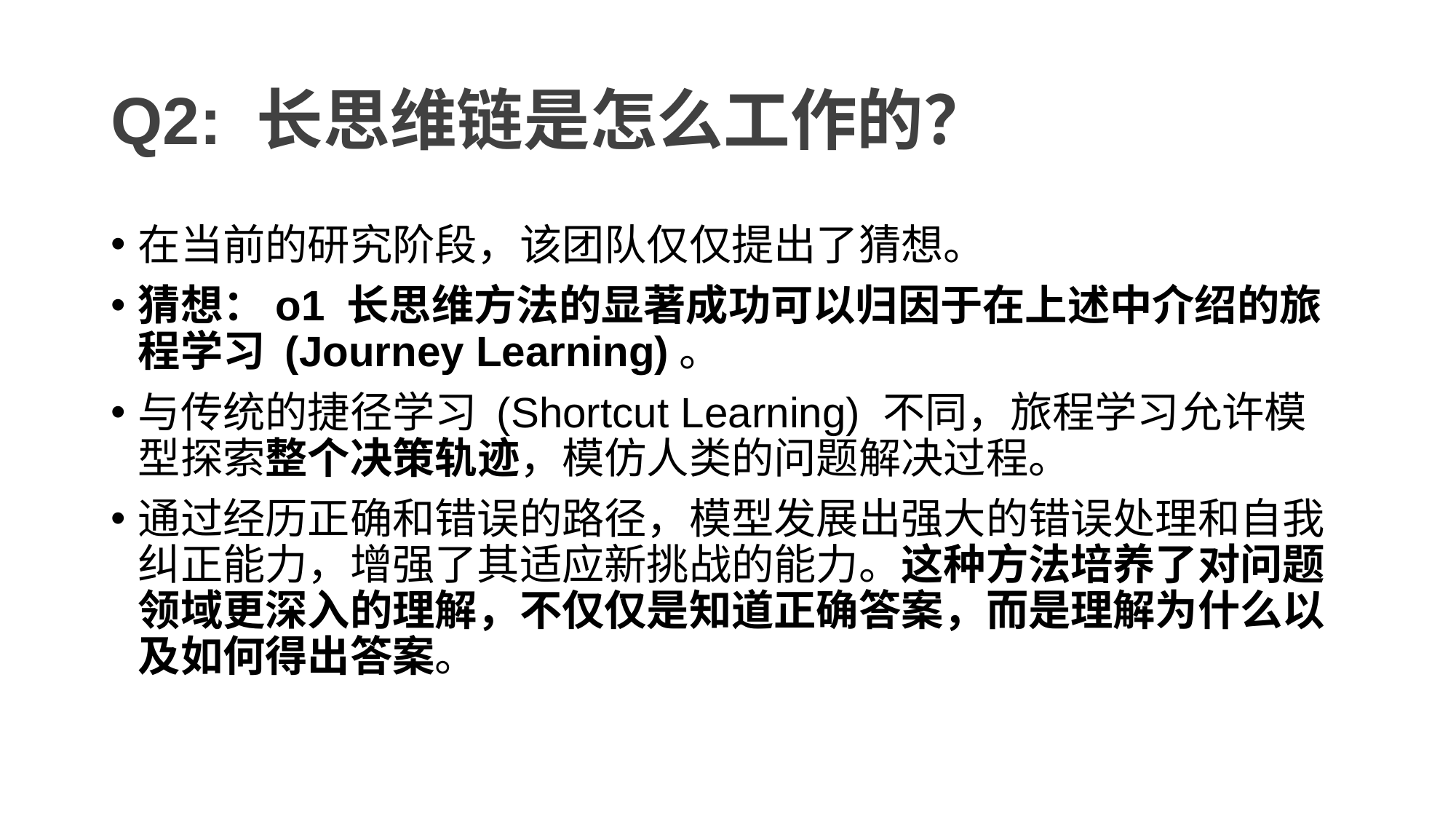

# Q2: 长思维链是怎么工作的？
在当前的研究阶段，该团队仅仅提出了猜想。
猜想：o1 长思维方法的显著成功可以归因于在上述中介绍的旅程学习 (Journey Learning)。
与传统的捷径学习 (Shortcut Learning) 不同，旅程学习允许模型探索整个决策轨迹，模仿人类的问题解决过程。
通过经历正确和错误的路径，模型发展出强大的错误处理和自我纠正能力，增强了其适应新挑战的能力。这种方法培养了对问题领域更深入的理解，不仅仅是知道正确答案，而是理解为什么以及如何得出答案。